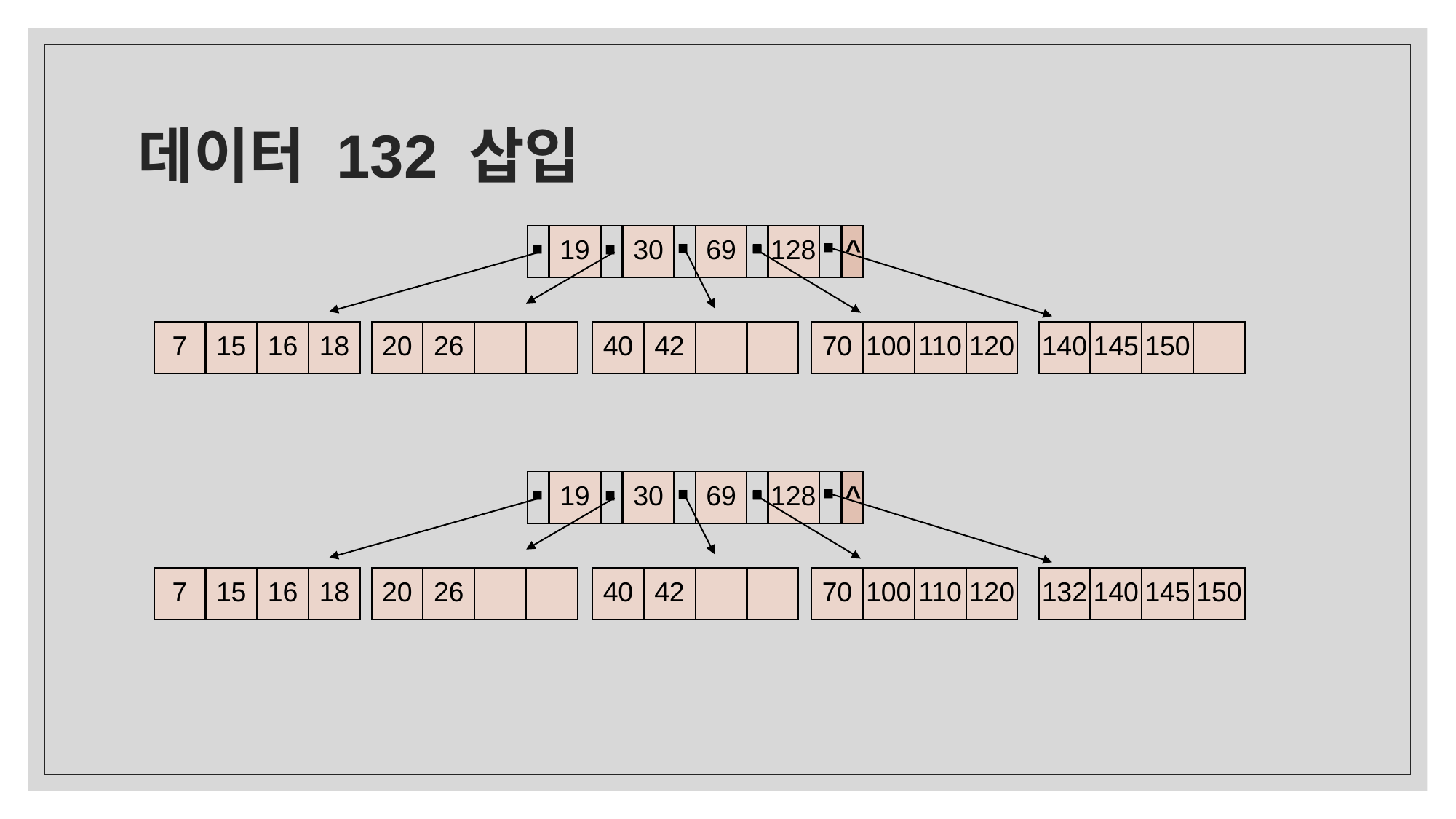

# 데이터 132 삽입
·
·
·
·
·
·

19

30

69

128

^

7
15
16
18
20
26

40
42

70
100
110
120
140
145
150

·
·
·
·
·
·

19

30

69

128

^

7
15
16
18
20
26

40
42

70
100
110
120
132
140
145
150